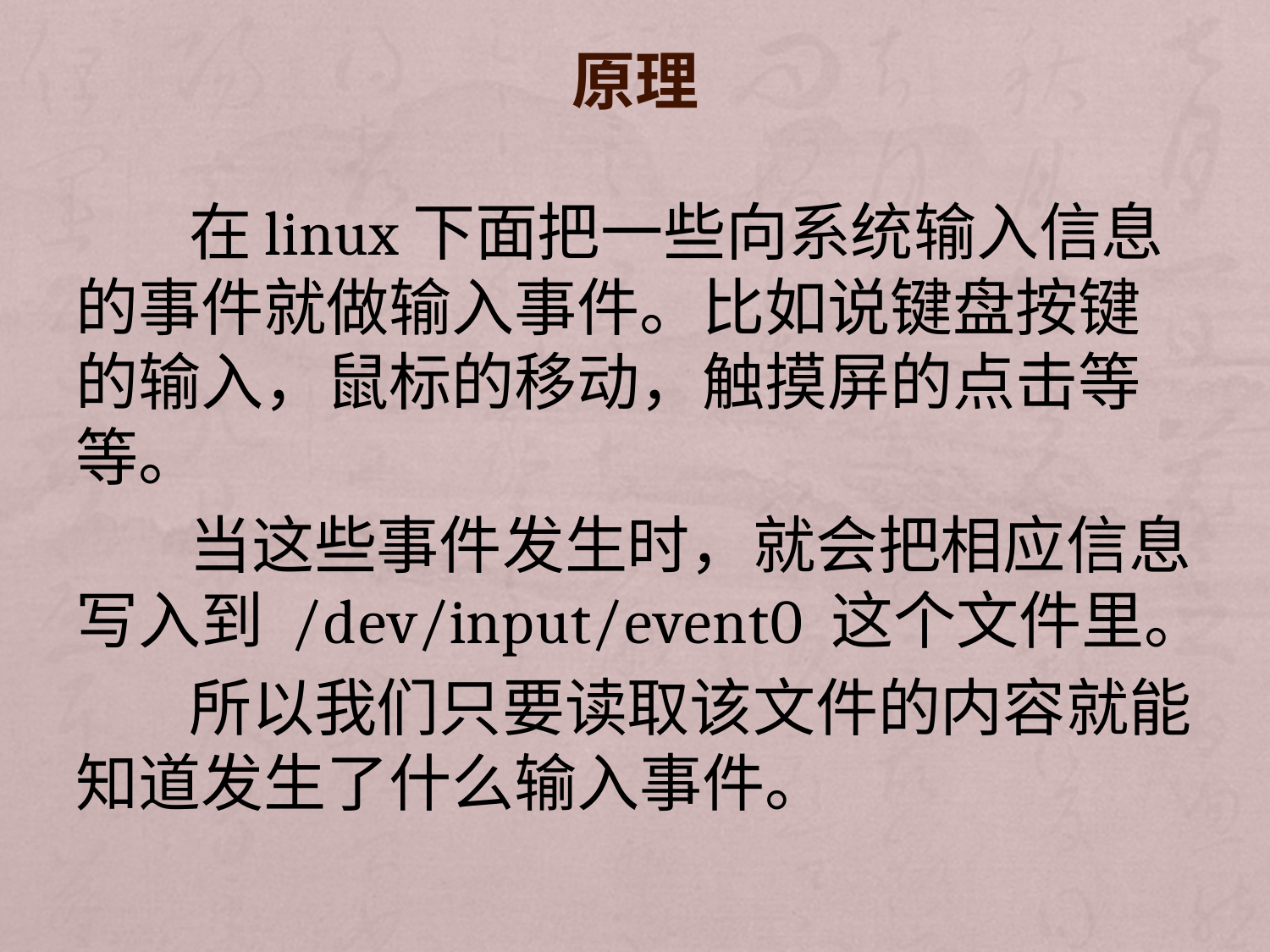

# 原理
	在linux下面把一些向系统输入信息的事件就做输入事件。比如说键盘按键的输入，鼠标的移动，触摸屏的点击等等。
	当这些事件发生时，就会把相应信息写入到 /dev/input/event0 这个文件里。
	所以我们只要读取该文件的内容就能知道发生了什么输入事件。